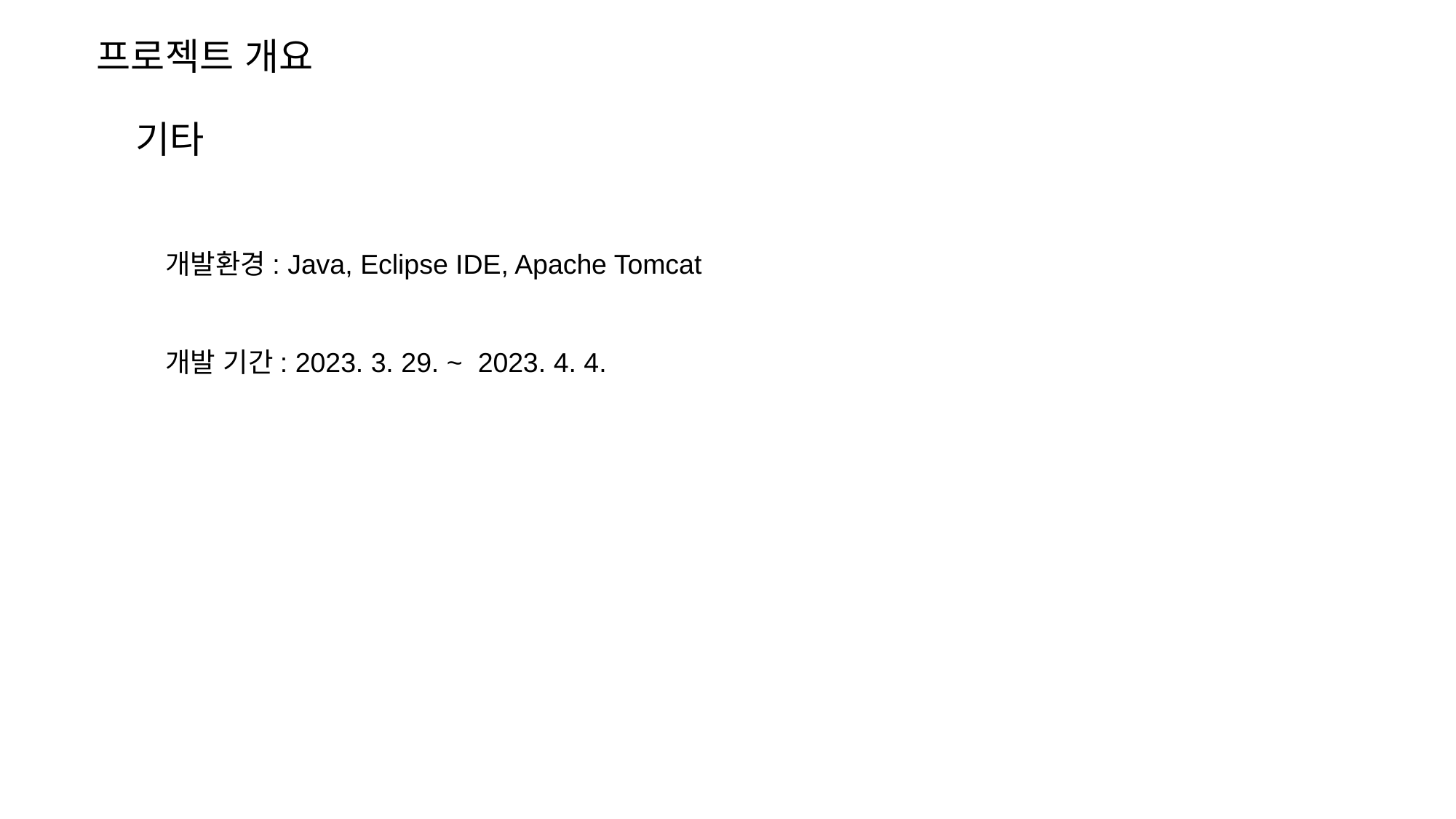

# 프로젝트 개요
기타
개발환경: Java, Eclipse IDE, Apache Tomcat
개발 기간: 2023. 3. 29. ~  2023. 4. 4.